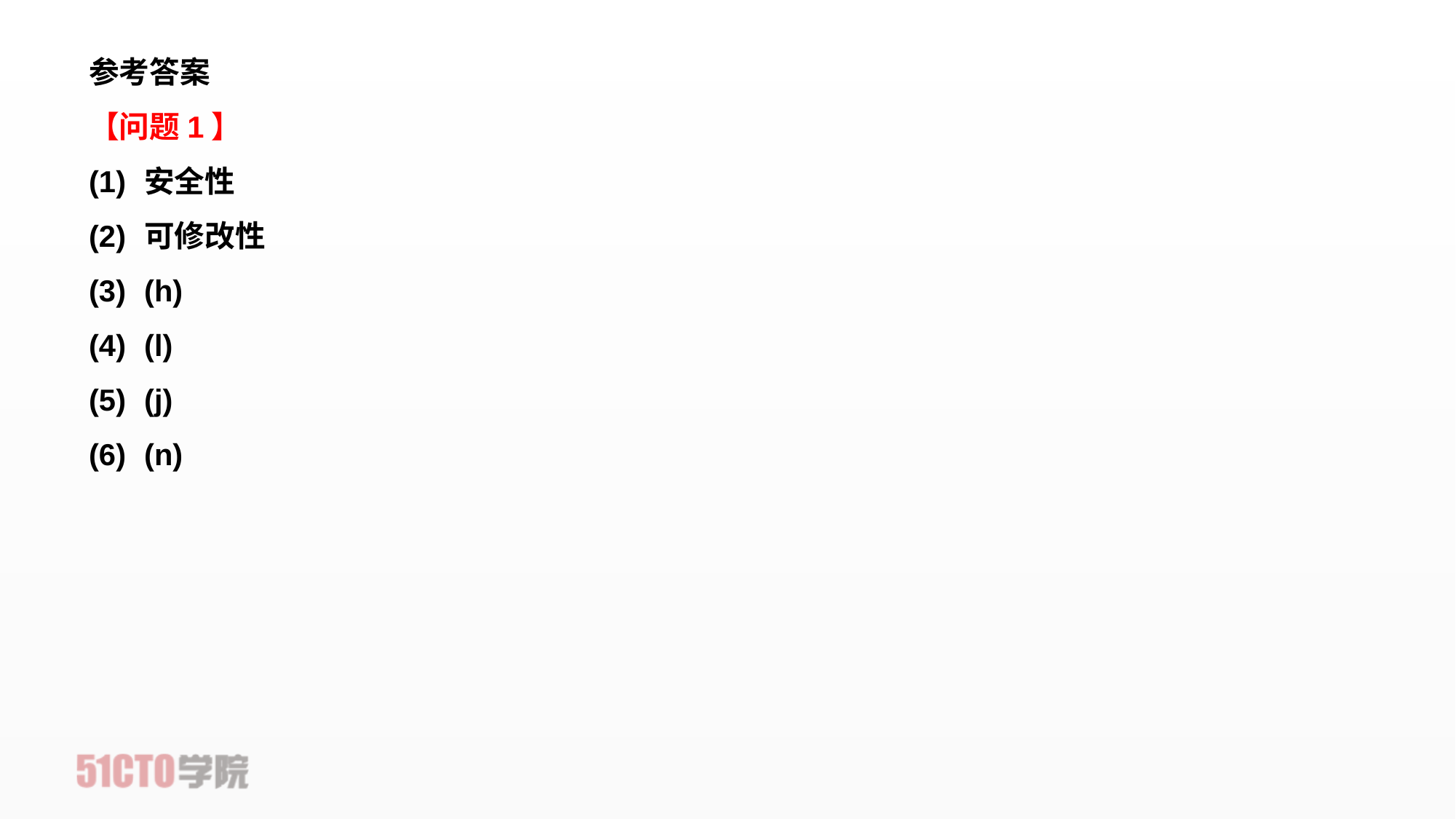

参考答案
【问题1】
(1)	安全性
(2)	可修改性
(3)	(h)
(4)	(l)
(5)	(j)
(6)	(n)